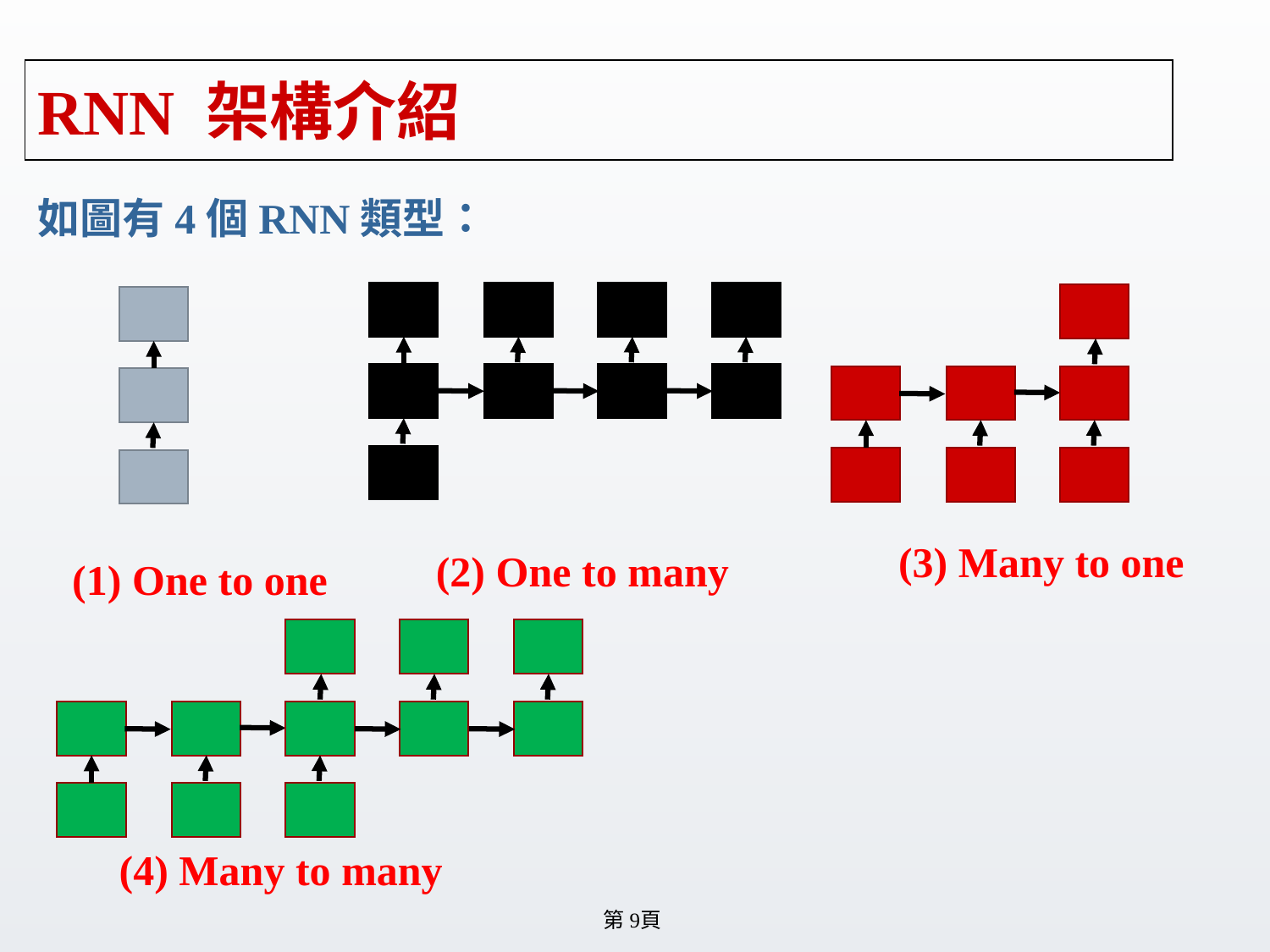

9
# RNN 架構介紹
如圖有4個RNN類型：

(2) One to many

(3) Many to one

(1) One to one

(4) Many to many